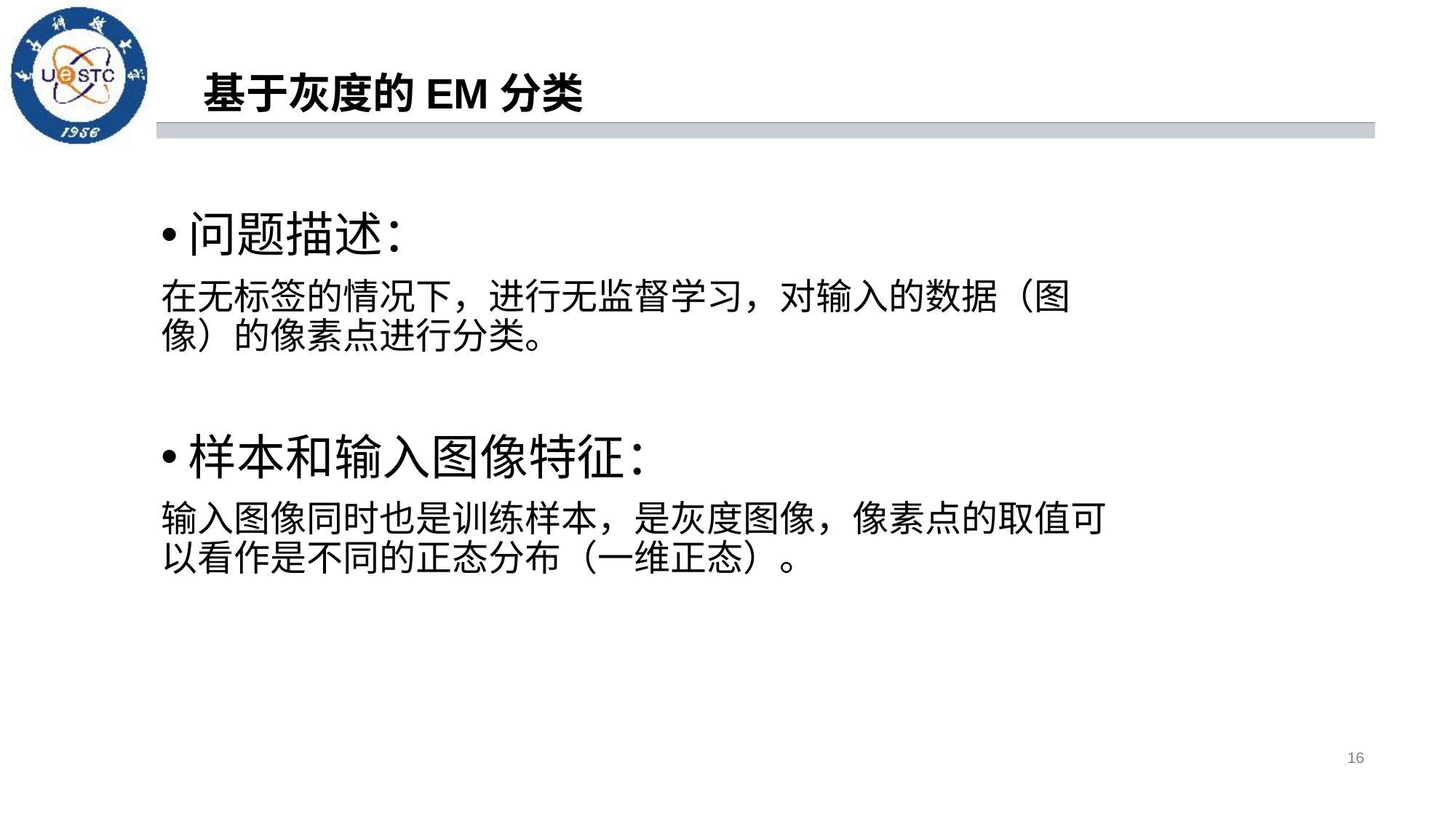

# 基于灰度的EM分类

问题描述：
在无标签的情况下，进行无监督学习，对输入的数据（图像）的像素点进行分类。

样本和输入图像特征：
输入图像同时也是训练样本，是灰度图像，像素点的取值可以看作是不同的正态分布（一维正态）。

16